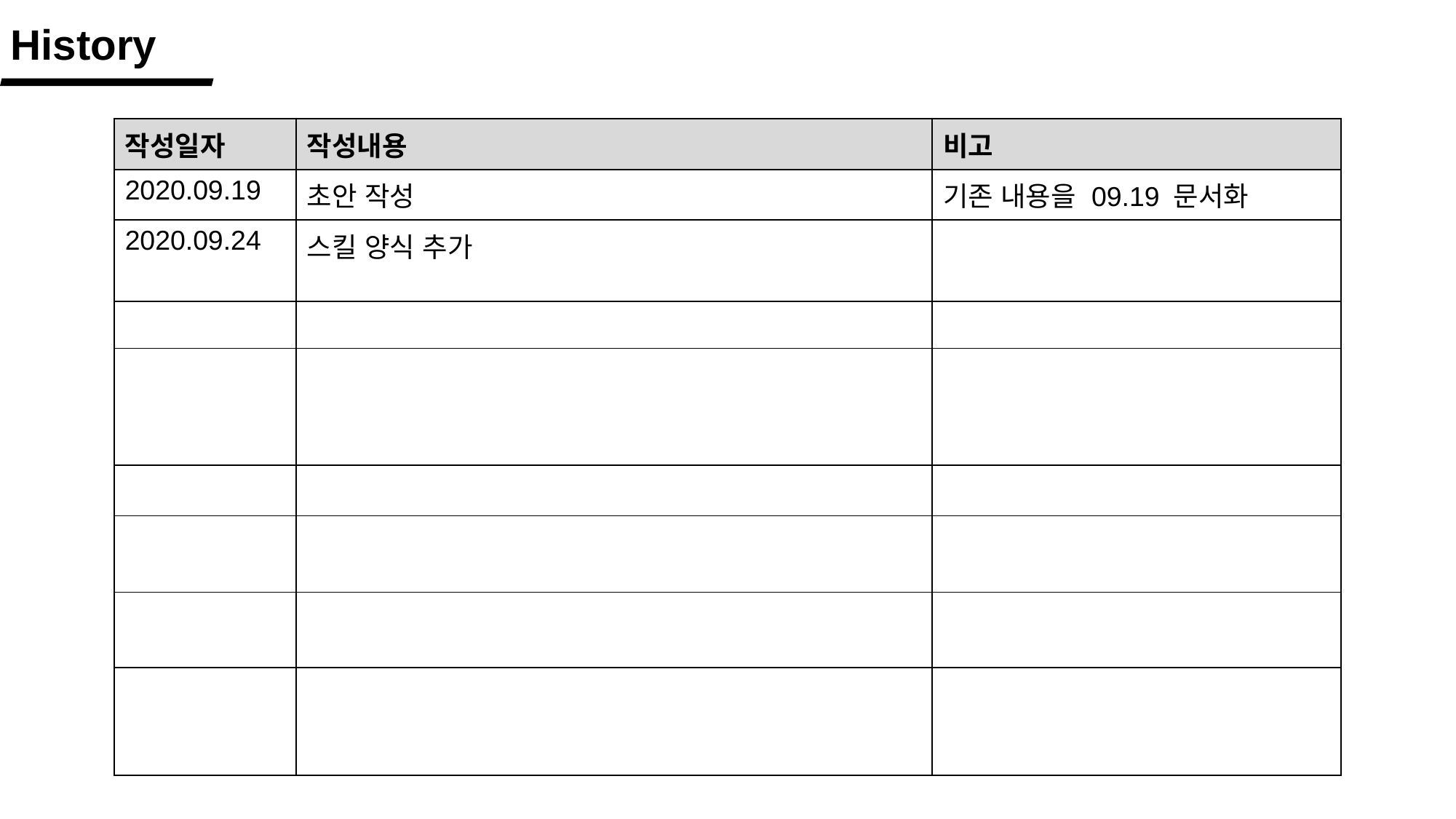

History

| 작성일자 | 작성내용 | 비고 |
| --- | --- | --- |
| 2020.09.19 | 초안 작성 | 기존 내용을 09.19 문서화 |
| 2020.09.24 | 스킬 양식 추가 |  |
|  |  |  |
|  |  |  |
|  |  |  |
|  |  |  |
|  |  |  |
|  |  |  |